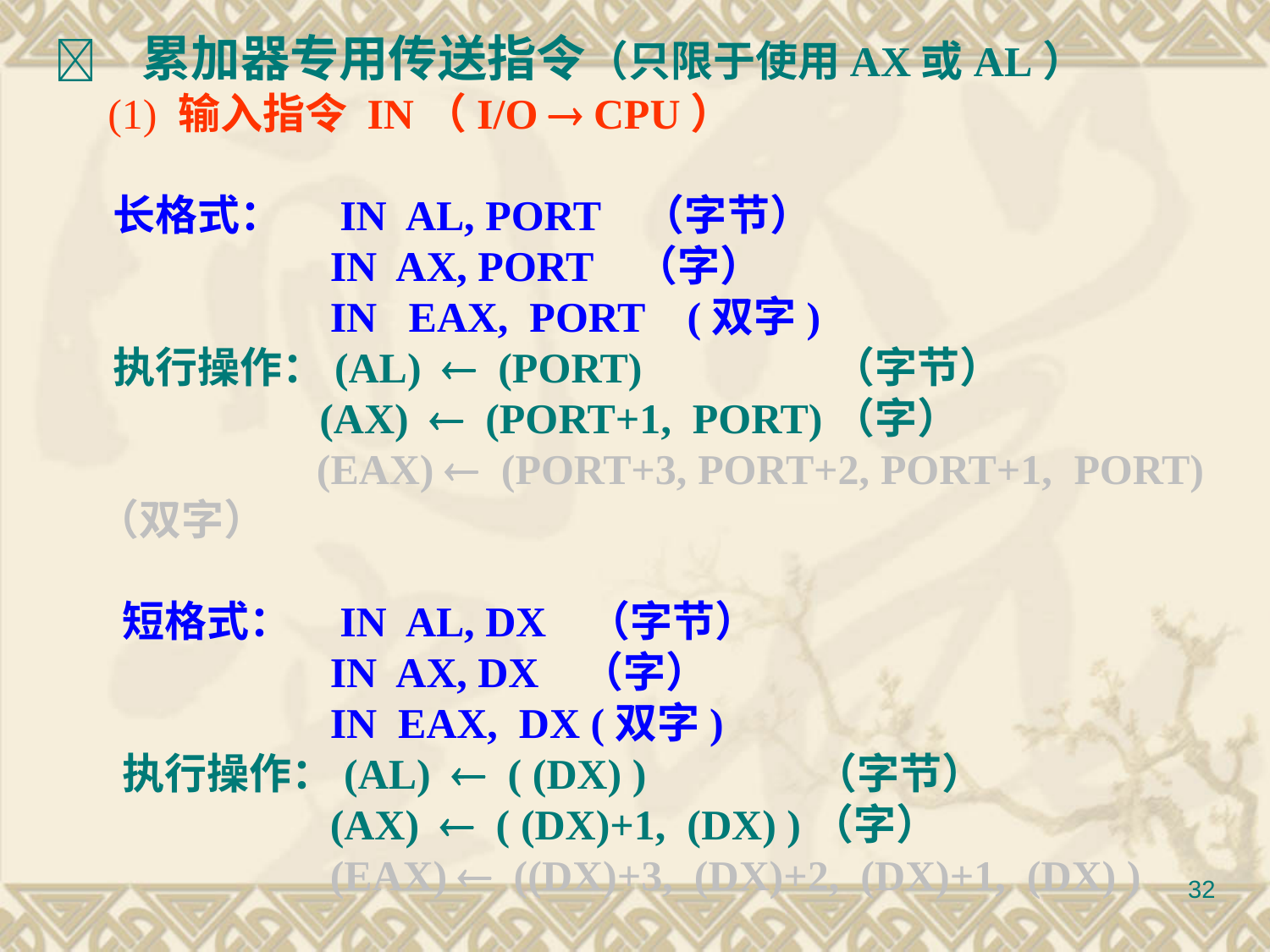

•   累加器专用传送指令（只限于使用AX或AL）
     (1) 输入指令 IN（I/O → CPU）

     长格式：     IN  AL, PORT   （字节）
                          IN  AX, PORT   （字）
                          IN   EAX,  PORT    (双字)
     执行操作：(AL)  ←  (PORT)                 （字节）
                         (AX)  ←  (PORT+1,  PORT)（字）
                        (EAX) ←  (PORT+3, PORT+2, PORT+1,  PORT)    （双字）

      短格式：    IN  AL, DX   （字节）
                          IN  AX, DX   （字）
                          IN  EAX,  DX (双字)
      执行操作：(AL)  ←  ( (DX) )               （字节）
                          (AX)  ←  ( (DX)+1,  (DX) )（字）
                          (EAX) ←  ((DX)+3,  (DX)+2,  (DX)+1,  (DX) )
32